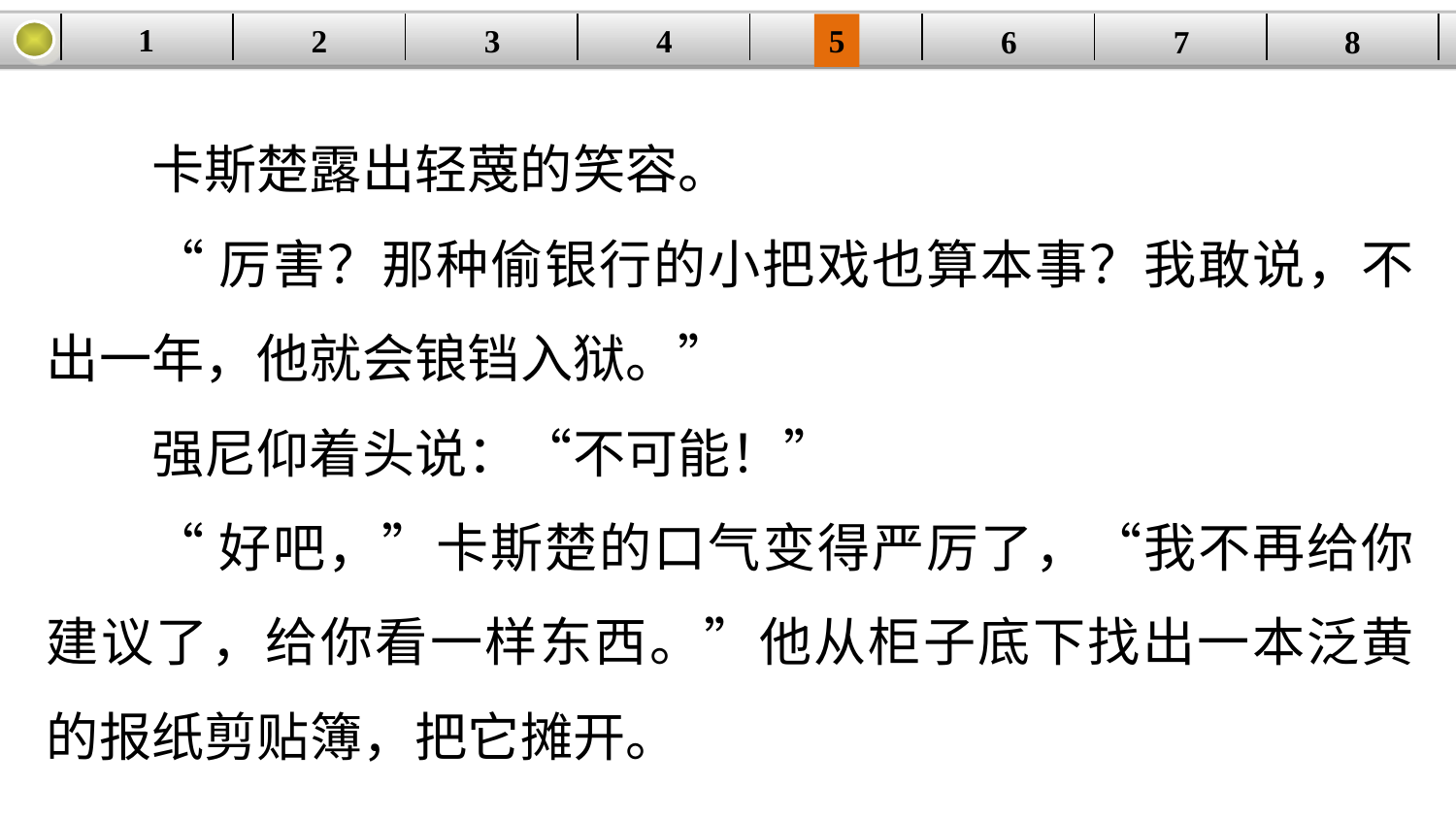

1
2
3
4
|  |  |  |  |  |  |  |  |
| --- | --- | --- | --- | --- | --- | --- | --- |
5
6
7
8

卡斯楚露出轻蔑的笑容。
“厉害？那种偷银行的小把戏也算本事？我敢说，不出一年，他就会锒铛入狱。”
强尼仰着头说：“不可能！”
“好吧，”卡斯楚的口气变得严厉了，“我不再给你建议了，给你看一样东西。”他从柜子底下找出一本泛黄的报纸剪贴簿，把它摊开。